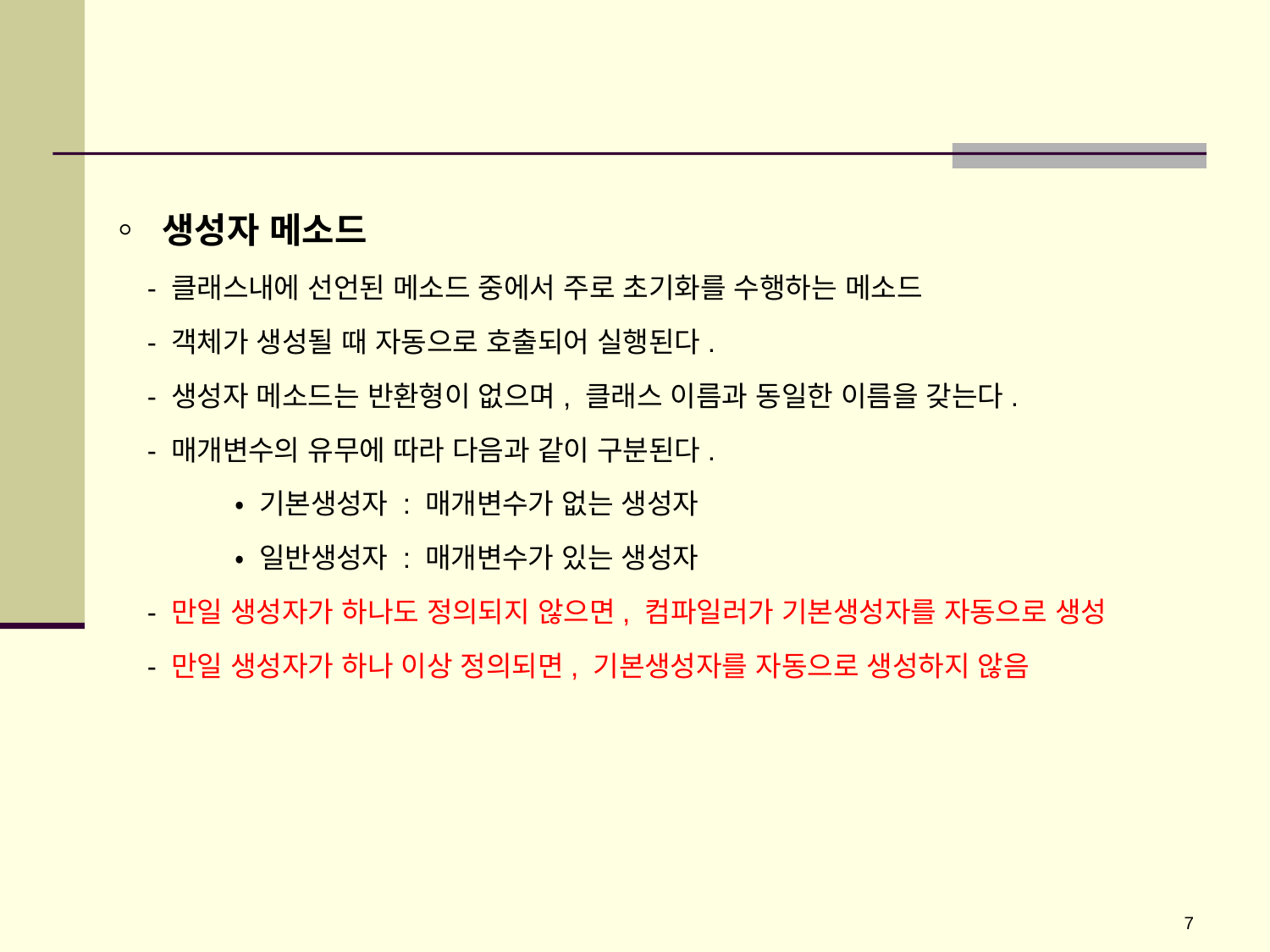

#
◦ 생성자 메소드
     - 클래스내에 선언된 메소드 중에서 주로 초기화를 수행하는 메소드
     - 객체가 생성될 때 자동으로 호출되어 실행된다.
     - 생성자 메소드는 반환형이 없으며, 클래스 이름과 동일한 이름을 갖는다.
     - 매개변수의 유무에 따라 다음과 같이 구분된다.
	• 기본생성자 : 매개변수가 없는 생성자
	• 일반생성자 : 매개변수가 있는 생성자
     - 만일 생성자가 하나도 정의되지 않으면, 컴파일러가 기본생성자를 자동으로 생성
     - 만일 생성자가 하나 이상 정의되면, 기본생성자를 자동으로 생성하지 않음

7